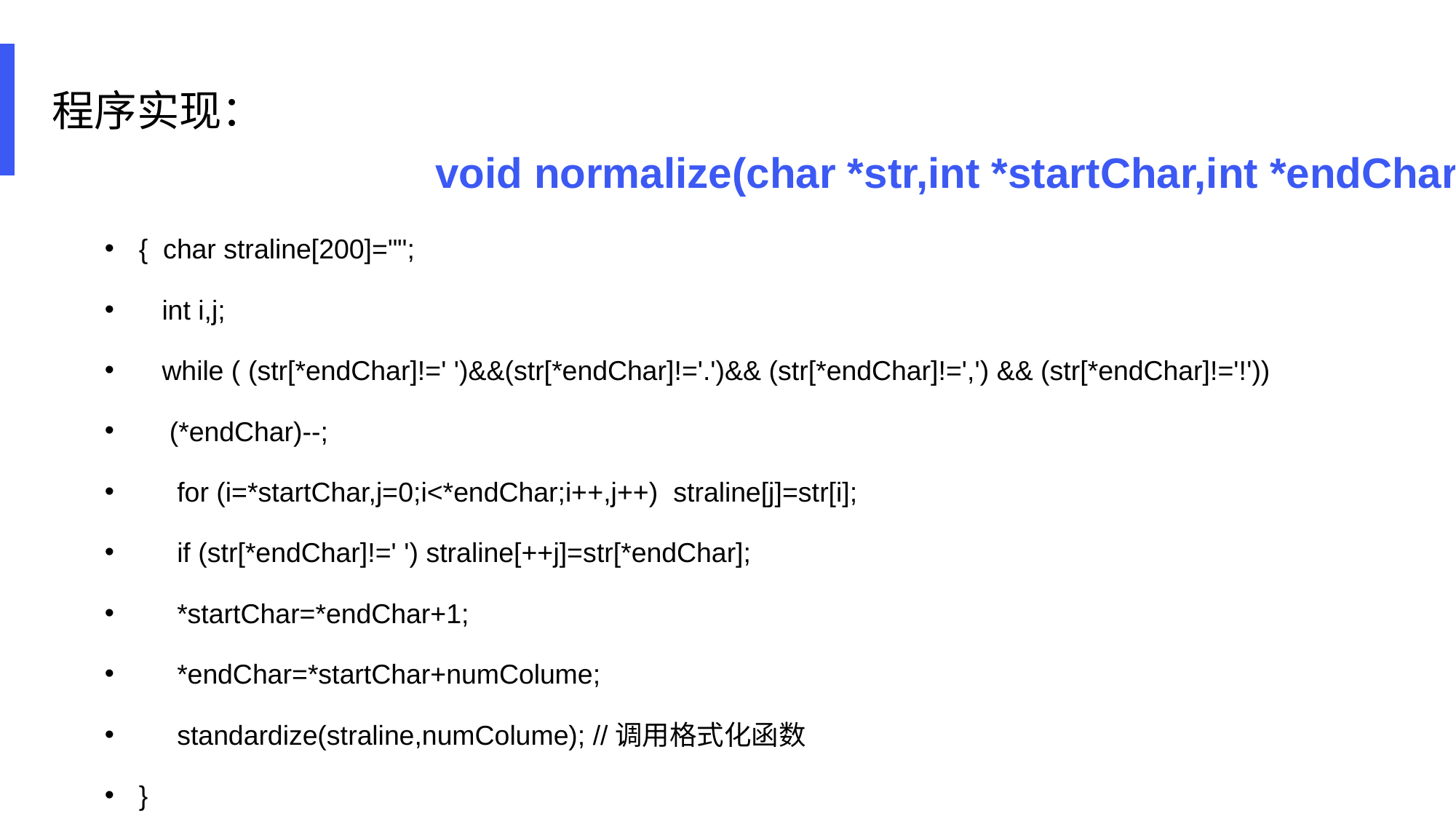

程序实现：
void normalize(char *str,int *startChar,int *endChar,int numColume)
{  char straline[200]="";
   int i,j;
   while ( (str[*endChar]!=' ')&&(str[*endChar]!='.')&& (str[*endChar]!=',') && (str[*endChar]!='!'))
    (*endChar)--;
     for (i=*startChar,j=0;i<*endChar;i++,j++)  straline[j]=str[i];
     if (str[*endChar]!=' ') straline[++j]=str[*endChar];
     *startChar=*endChar+1;
     *endChar=*startChar+numColume;
     standardize(straline,numColume); //调用格式化函数
}